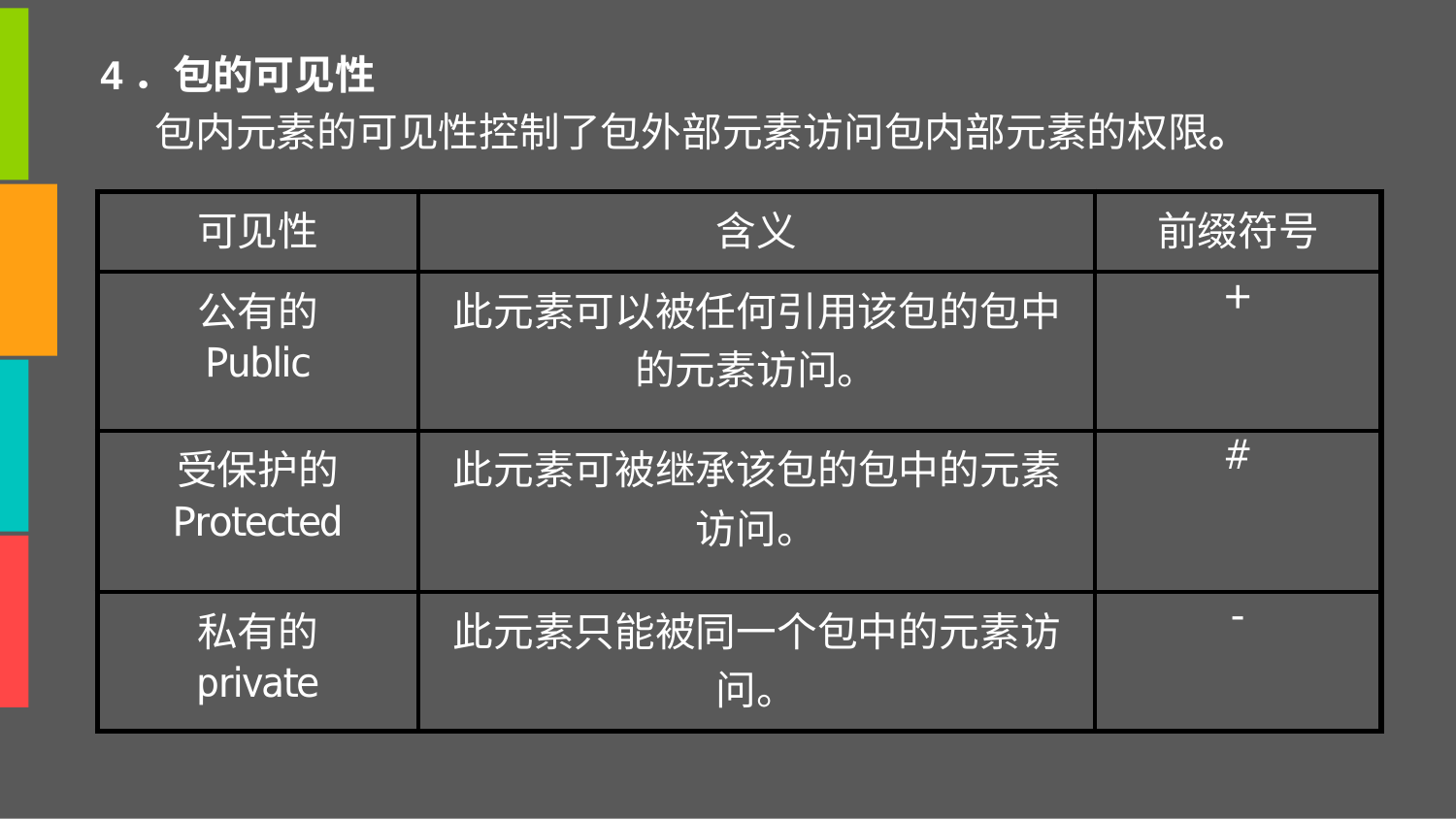

4．包的可见性
     包内元素的可见性控制了包外部元素访问包内部元素的权限。

| 可见性 | 含义 | 前缀符号 |
| --- | --- | --- |
| 公有的 Public | 此元素可以被任何引用该包的包中的元素访问。 | + |
| 受保护的 Protected | 此元素可被继承该包的包中的元素访问。 | # |
| 私有的 private | 此元素只能被同一个包中的元素访问。 | - |